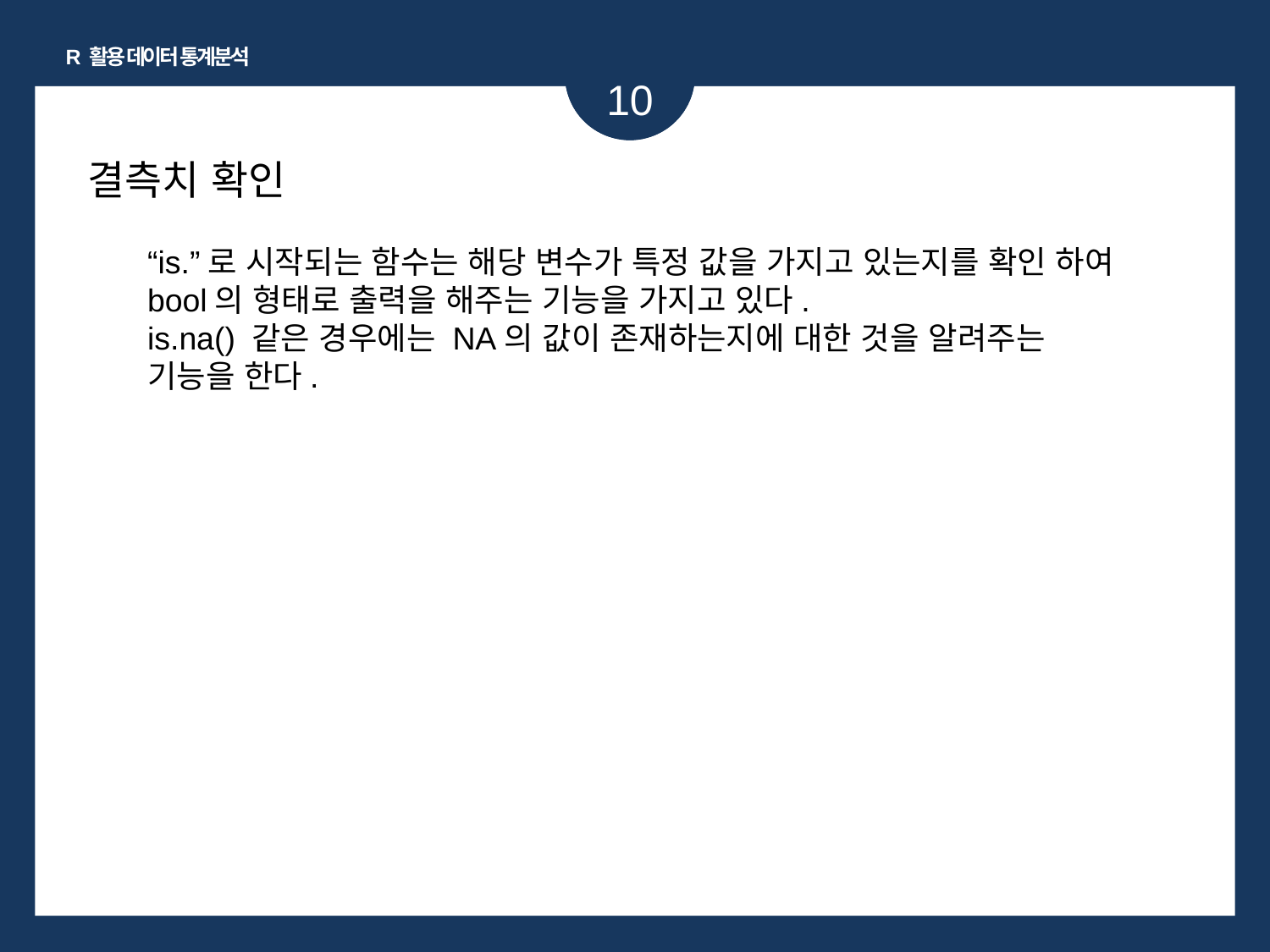

R 활용 데이터 통계분석
10
결측치 확인
“is.”로 시작되는 함수는 해당 변수가 특정 값을 가지고 있는지를 확인 하여 bool의 형태로 출력을 해주는 기능을 가지고 있다.
is.na() 같은 경우에는 NA의 값이 존재하는지에 대한 것을 알려주는 기능을 한다.